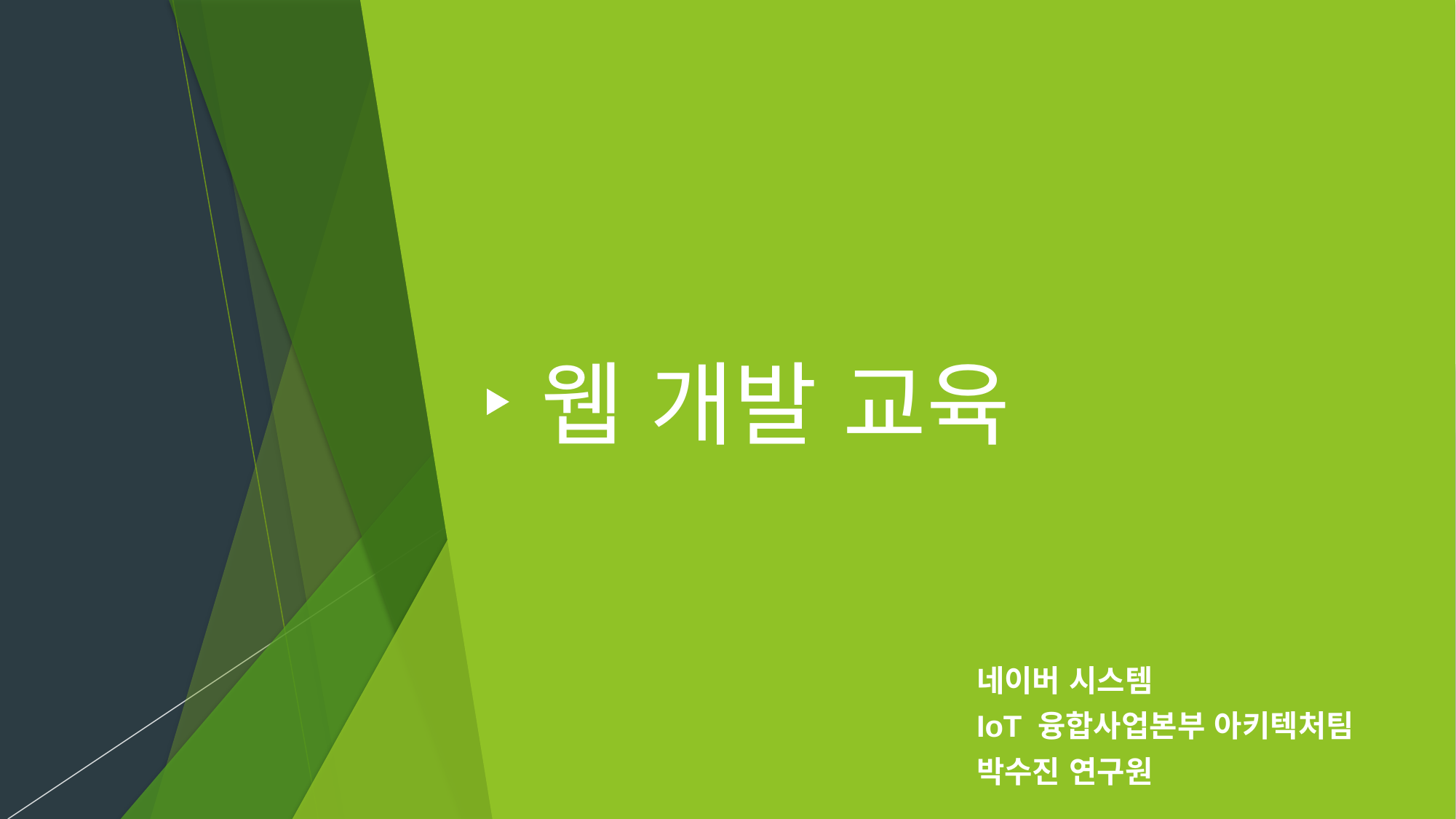

# 웹 개발 교육

네이버 시스템
IoT 융합사업본부 아키텍처팀
박수진 연구원
1